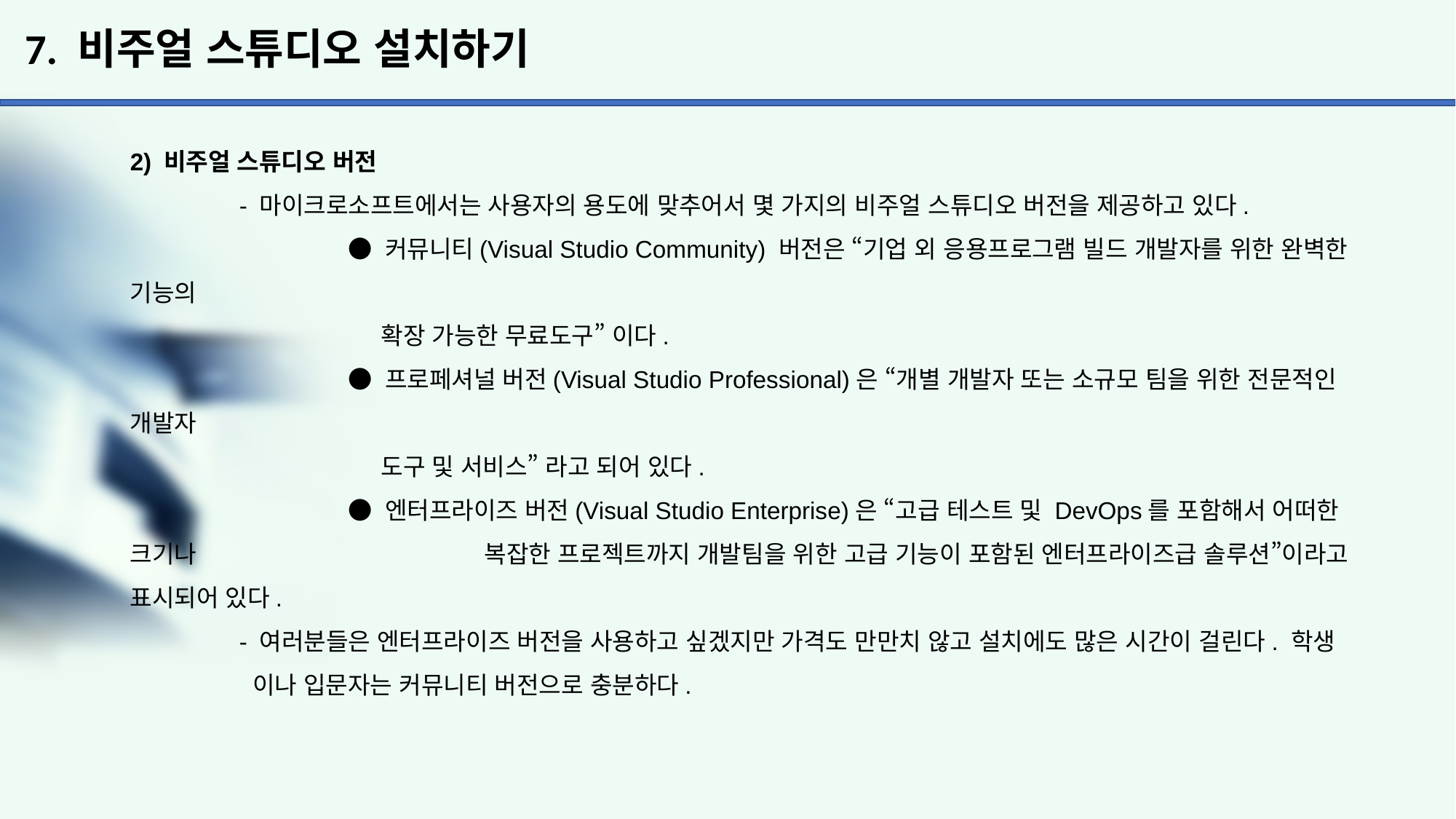

# 7. 비주얼 스튜디오 설치하기
2) 비주얼 스튜디오 버전
	- 마이크로소프트에서는 사용자의 용도에 맞추어서 몇 가지의 비주얼 스튜디오 버전을 제공하고 있다.
		● 커뮤니티(Visual Studio Community) 버전은 “기업 외 응용프로그램 빌드 개발자를 위한 완벽한 기능의
		    확장 가능한 무료도구” 이다.
		● 프로페셔널 버전(Visual Studio Professional)은 “개별 개발자 또는 소규모 팀을 위한 전문적인 개발자
		    도구 및 서비스” 라고 되어 있다.
		● 엔터프라이즈 버전(Visual Studio Enterprise)은 “고급 테스트 및 DevOps를 포함해서 어떠한 크기나 			    복잡한 프로젝트까지 개발팀을 위한 고급 기능이 포함된 엔터프라이즈급 솔루션”이라고 표시되어 있다.
	- 여러분들은 엔터프라이즈 버전을 사용하고 싶겠지만 가격도 만만치 않고 설치에도 많은 시간이 걸린다. 학생
	  이나 입문자는 커뮤니티 버전으로 충분하다.